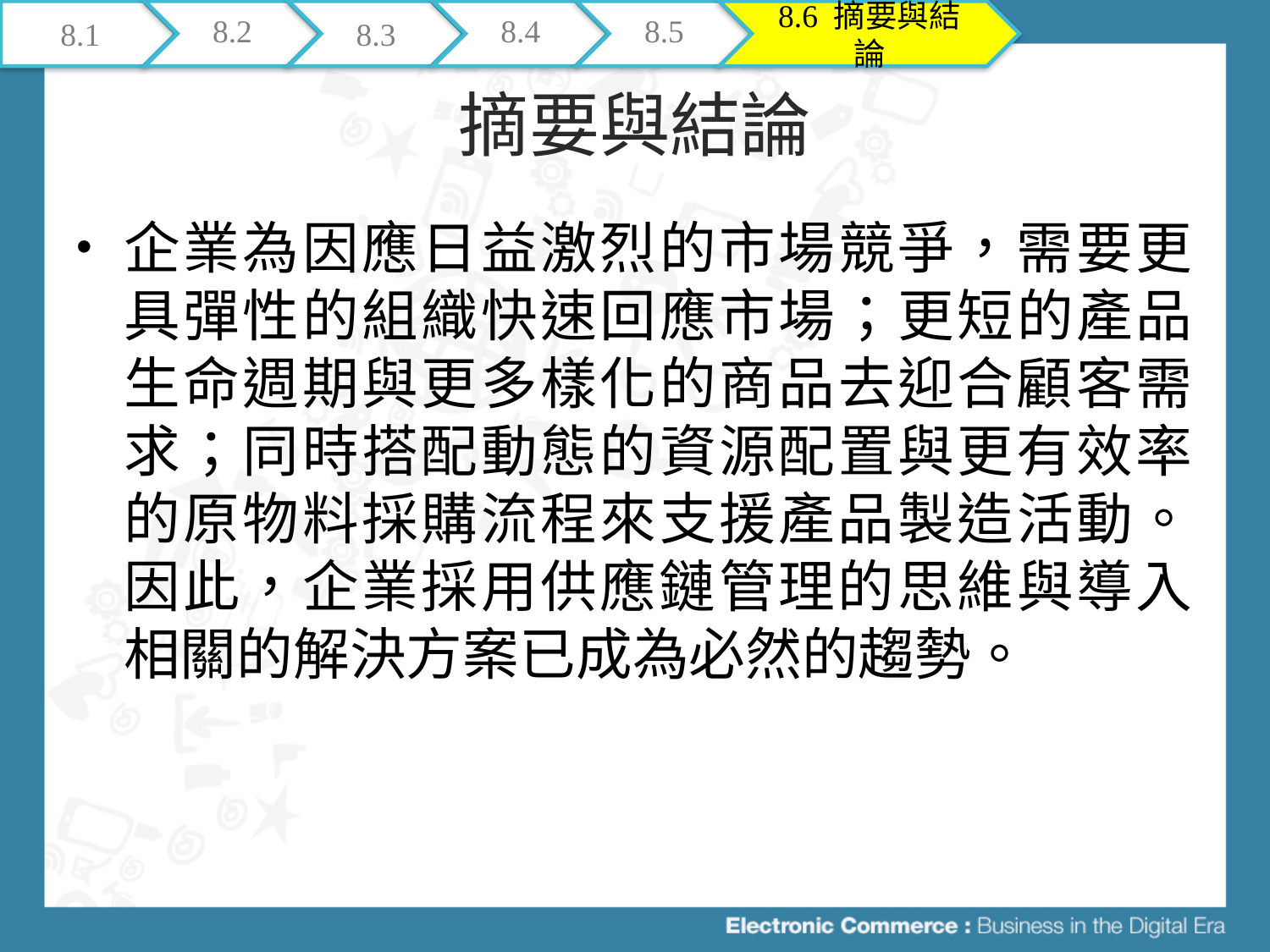

8.1
8.2
8.3
8.4
8.5
8.6 摘要與結論
# 摘要與結論
企業為因應日益激烈的市場競爭，需要更具彈性的組織快速回應市場；更短的產品生命週期與更多樣化的商品去迎合顧客需求；同時搭配動態的資源配置與更有效率的原物料採購流程來支援產品製造活動。因此，企業採用供應鏈管理的思維與導入相關的解決方案已成為必然的趨勢。